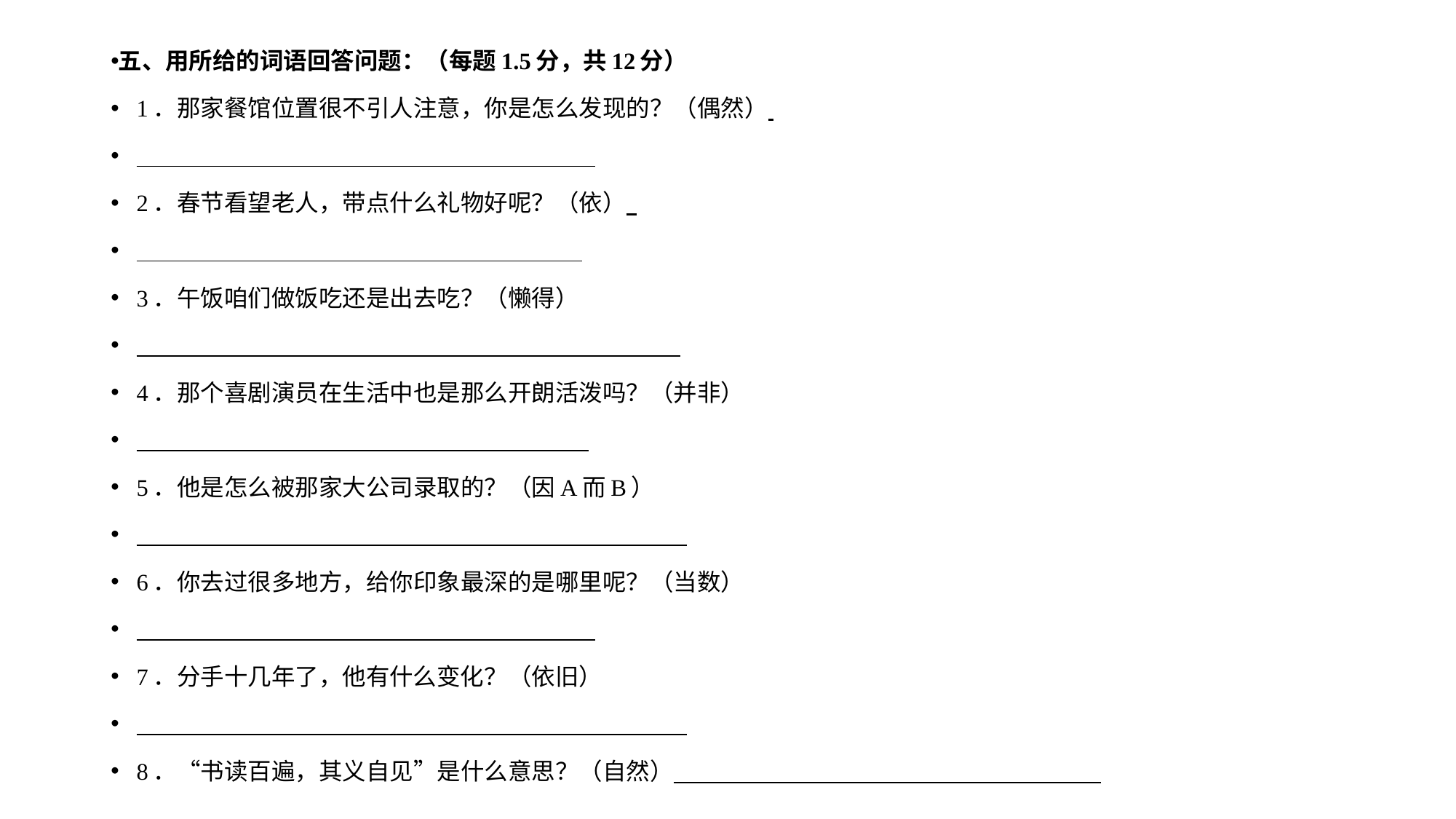

五、用所给的词语回答问题：（每题1.5分，共12分）
1．那家餐馆位置很不引人注意，你是怎么发现的？（偶然）

2．春节看望老人，带点什么礼物好呢？（依）

3．午饭咱们做饭吃还是出去吃？（懒得）

4．那个喜剧演员在生活中也是那么开朗活泼吗？（并非）

5．他是怎么被那家大公司录取的？（因A而B）

6．你去过很多地方，给你印象最深的是哪里呢？（当数）

7．分手十几年了，他有什么变化？（依旧）

8．“书读百遍，其义自见”是什么意思？（自然）

#